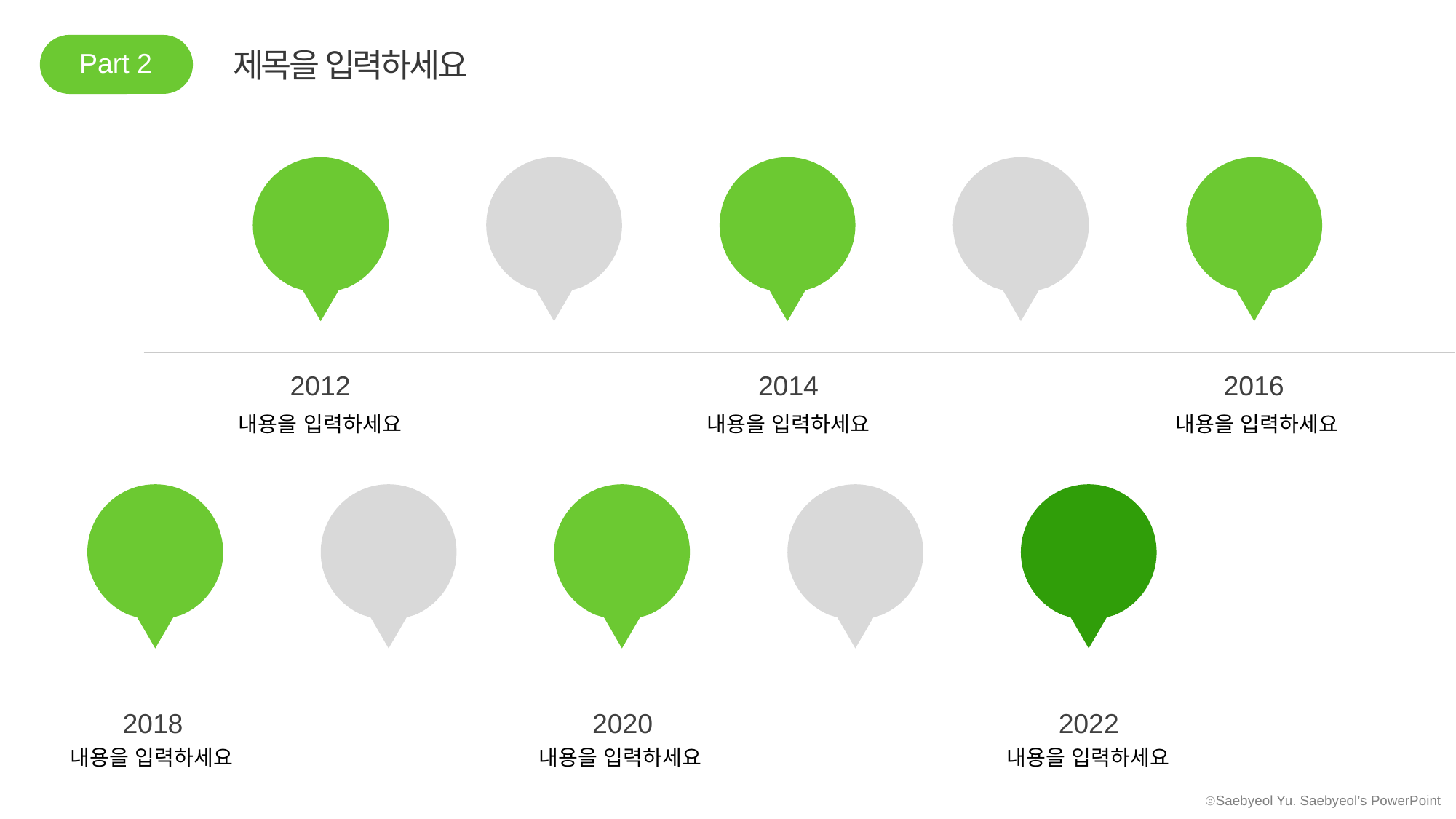

Part 2
제목을 입력하세요

2012
2014
2016
내용을 입력하세요
내용을 입력하세요
내용을 입력하세요

2018
2020
2022
내용을 입력하세요
내용을 입력하세요
내용을 입력하세요